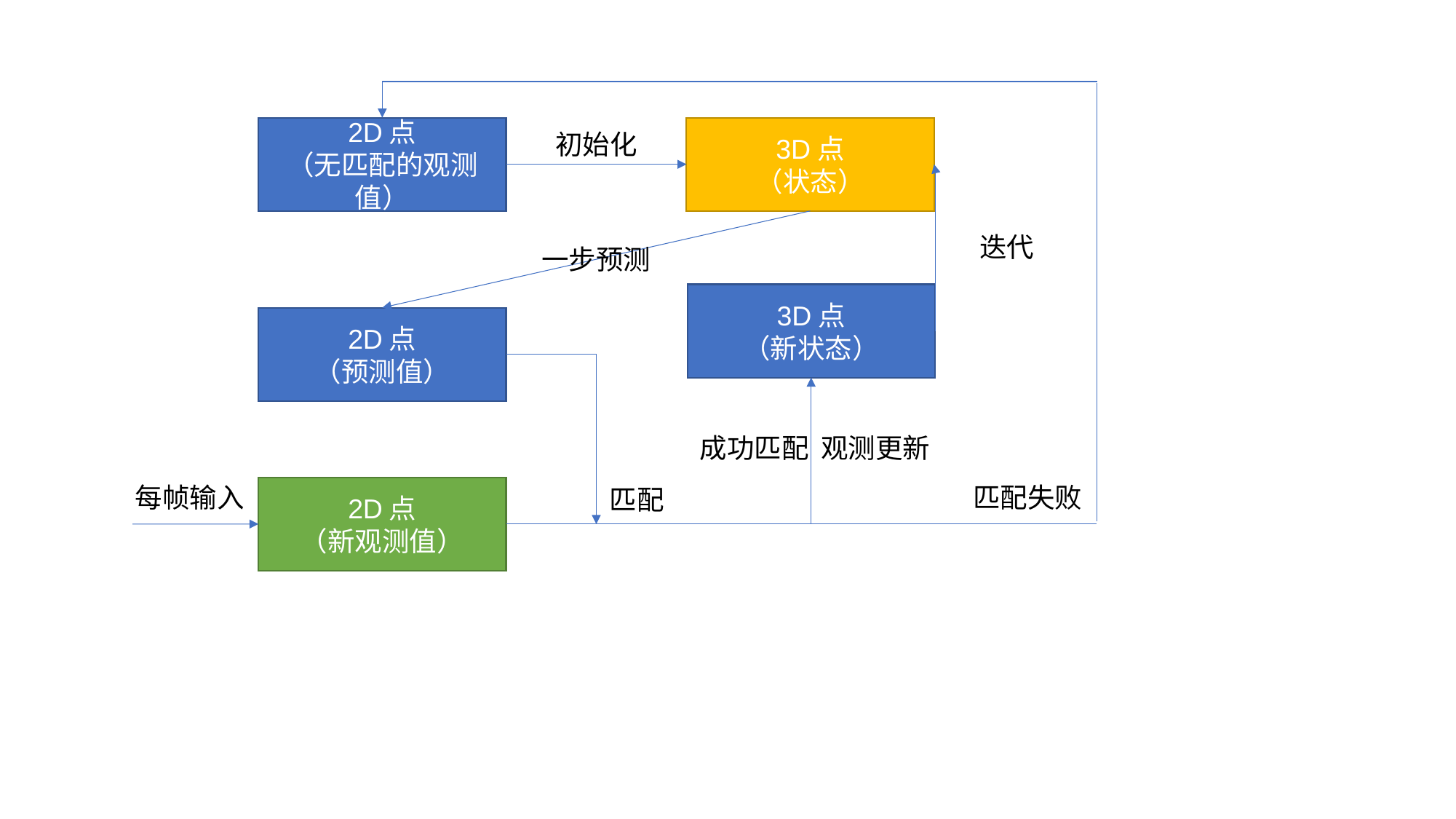

2D点
（无匹配的观测值）
3D点
（状态）
初始化
迭代
一步预测
3D点
（新状态）
2D点
（预测值）
成功匹配  观测更新
每帧输入
匹配失败
2D点
（新观测值）
匹配